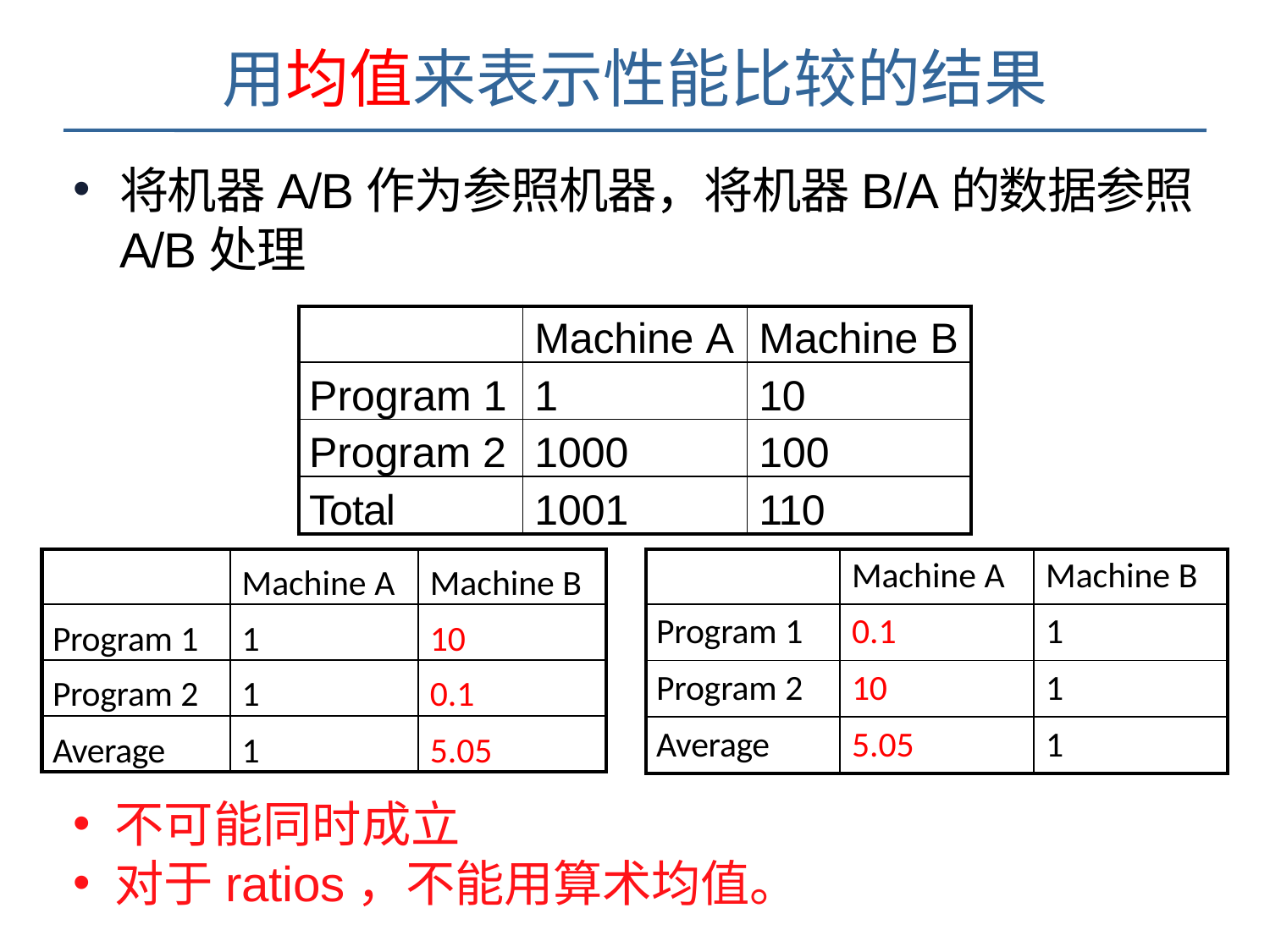

# 用均值来表示性能比较的结果
将机器A/B作为参照机器，将机器B/A的数据参照A/B处理

|  | Machine A | Machine B |
| --- | --- | --- |
| Program 1 | 1 | 10 |
| Program 2 | 1000 | 100 |
| Total | 1001 | 110 |
|  | Machine A | Machine B |
| --- | --- | --- |
| Program 1 | 1 | 10 |
| Program 2 | 1 | 0.1 |
| Average | 1 | 5.05 |
|  | Machine A | Machine B |
| --- | --- | --- |
| Program 1 | 0.1 | 1 |
| Program 2 | 10 | 1 |
| Average | 5.05 | 1 |
不可能同时成立
对于ratios，不能用算术均值。